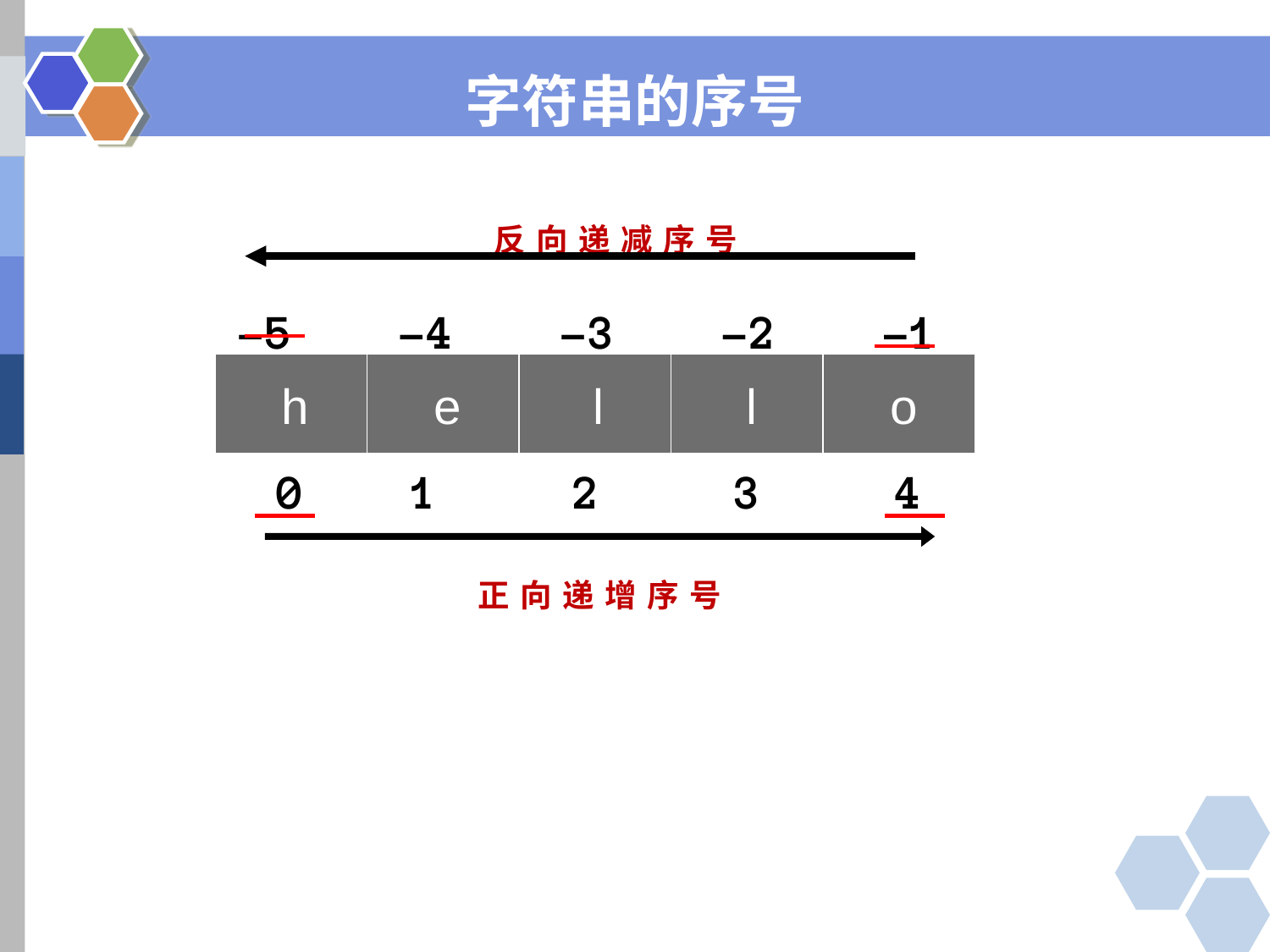

字符串的序号
反向递减序号

正向递增序号
-5    -4    -3    -2    -1
| h | e | l | l | o |
| --- | --- | --- | --- | --- |
0    1     2     3     4